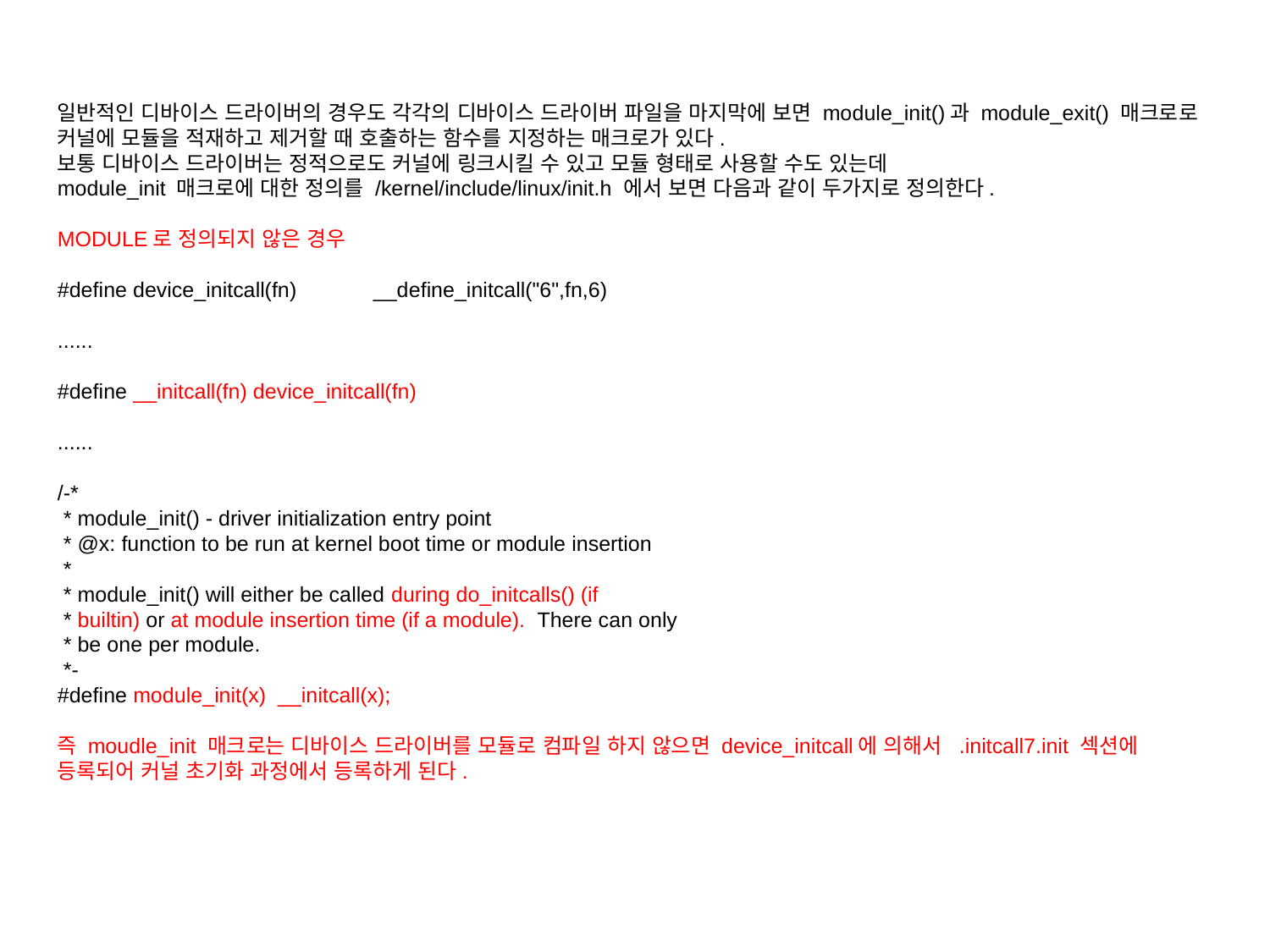

일반적인 디바이스 드라이버의 경우도 각각의 디바이스 드라이버 파일을 마지막에 보면 module_init()과 module_exit() 매크로로 커널에 모듈을 적재하고 제거할 때 호출하는 함수를 지정하는 매크로가 있다.
보통 디바이스 드라이버는 정적으로도 커널에 링크시킬 수 있고 모듈 형태로 사용할 수도 있는데
module_init 매크로에 대한 정의를 /kernel/include/linux/init.h 에서 보면 다음과 같이 두가지로 정의한다.

MODULE로 정의되지 않은 경우

#define device_initcall(fn)             __define_initcall("6",fn,6)

......

#define __initcall(fn) device_initcall(fn)

......

/-*
 * module_init() - driver initialization entry point
 * @x: function to be run at kernel boot time or module insertion
 *
 * module_init() will either be called during do_initcalls() (if
 * builtin) or at module insertion time (if a module).  There can only
 * be one per module.
 *-
#define module_init(x)  __initcall(x);

즉 moudle_init 매크로는 디바이스 드라이버를 모듈로 컴파일 하지 않으면 device_initcall에 의해서  .initcall7.init 섹션에 등록되어 커널 초기화 과정에서 등록하게 된다.